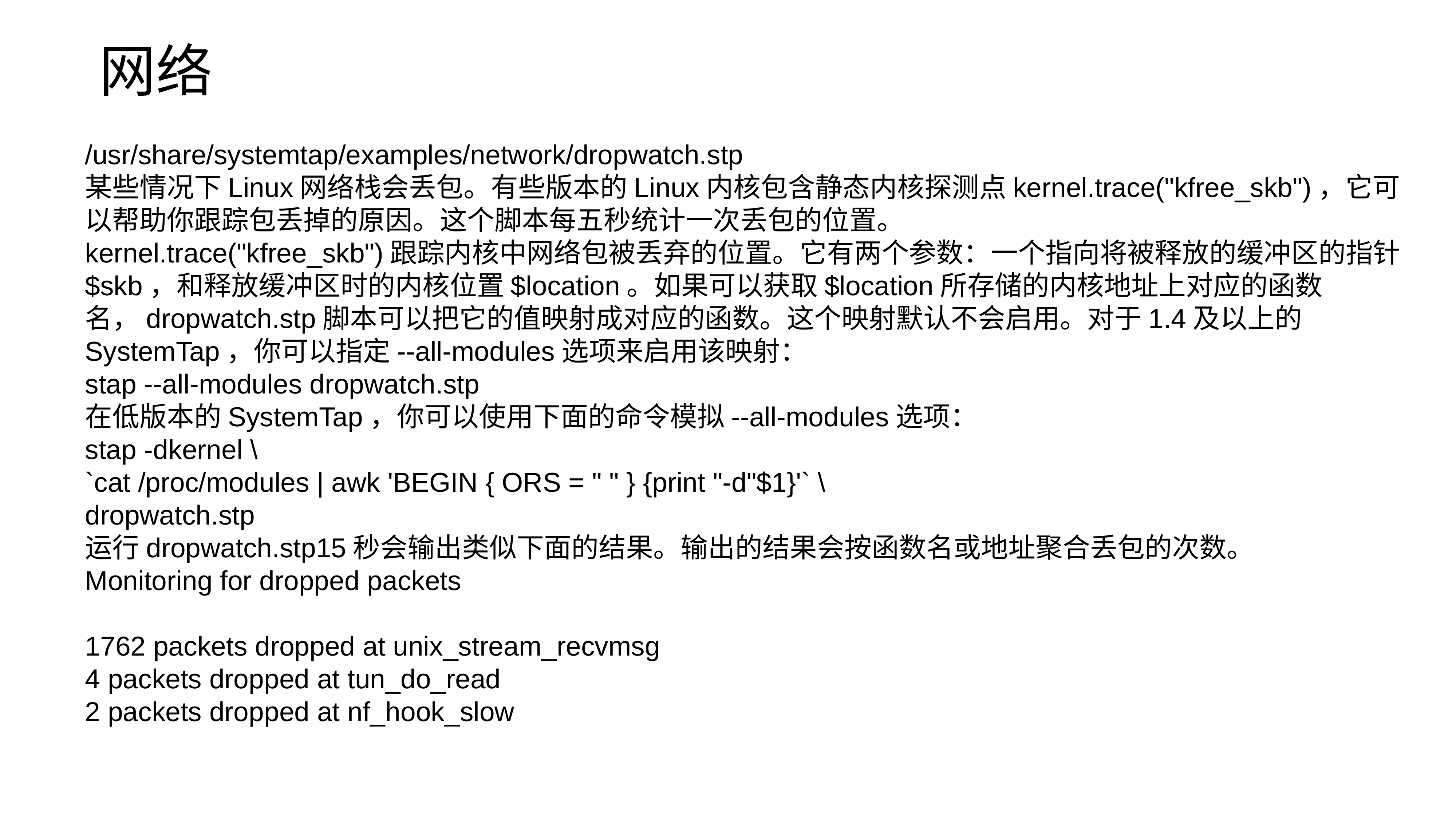

网络
/usr/share/systemtap/examples/network/dropwatch.stp
某些情况下Linux网络栈会丢包。有些版本的Linux内核包含静态内核探测点kernel.trace("kfree_skb")，它可以帮助你跟踪包丢掉的原因。这个脚本每五秒统计一次丢包的位置。
kernel.trace("kfree_skb")跟踪内核中网络包被丢弃的位置。它有两个参数：一个指向将被释放的缓冲区的指针$skb，和释放缓冲区时的内核位置$location。如果可以获取$location所存储的内核地址上对应的函数名，dropwatch.stp脚本可以把它的值映射成对应的函数。这个映射默认不会启用。对于1.4及以上的SystemTap，你可以指定--all-modules选项来启用该映射：
stap --all-modules dropwatch.stp
在低版本的SystemTap，你可以使用下面的命令模拟--all-modules选项：
stap -dkernel \
`cat /proc/modules | awk 'BEGIN { ORS = " " } {print "-d"$1}'` \
dropwatch.stp
运行dropwatch.stp15秒会输出类似下面的结果。输出的结果会按函数名或地址聚合丢包的次数。
Monitoring for dropped packets

1762 packets dropped at unix_stream_recvmsg
4 packets dropped at tun_do_read
2 packets dropped at nf_hook_slow